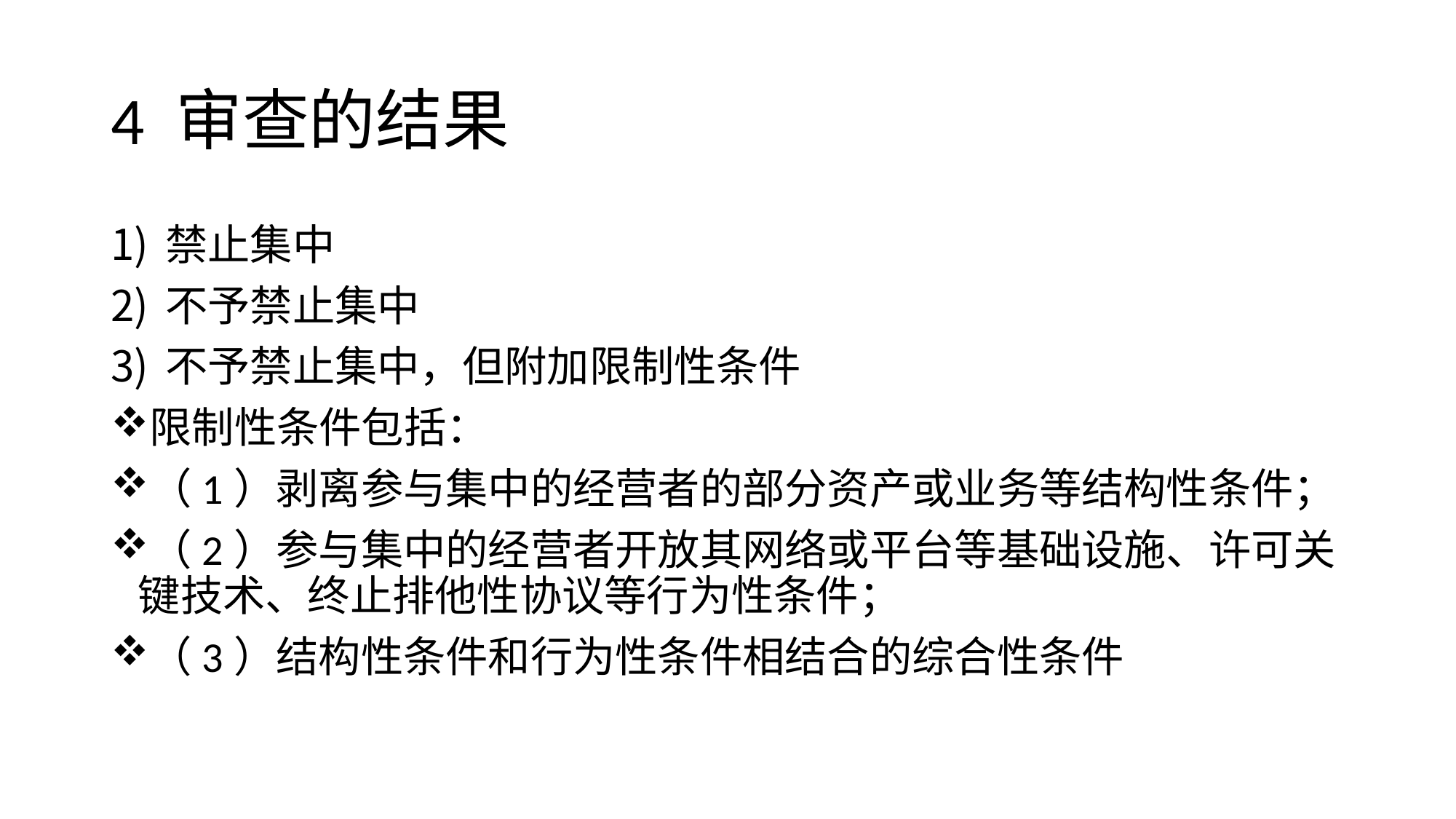

# 4 审查的结果
禁止集中
不予禁止集中
不予禁止集中，但附加限制性条件
限制性条件包括：
（1）剥离参与集中的经营者的部分资产或业务等结构性条件；
（2）参与集中的经营者开放其网络或平台等基础设施、许可关键技术、终止排他性协议等行为性条件；
（3）结构性条件和行为性条件相结合的综合性条件